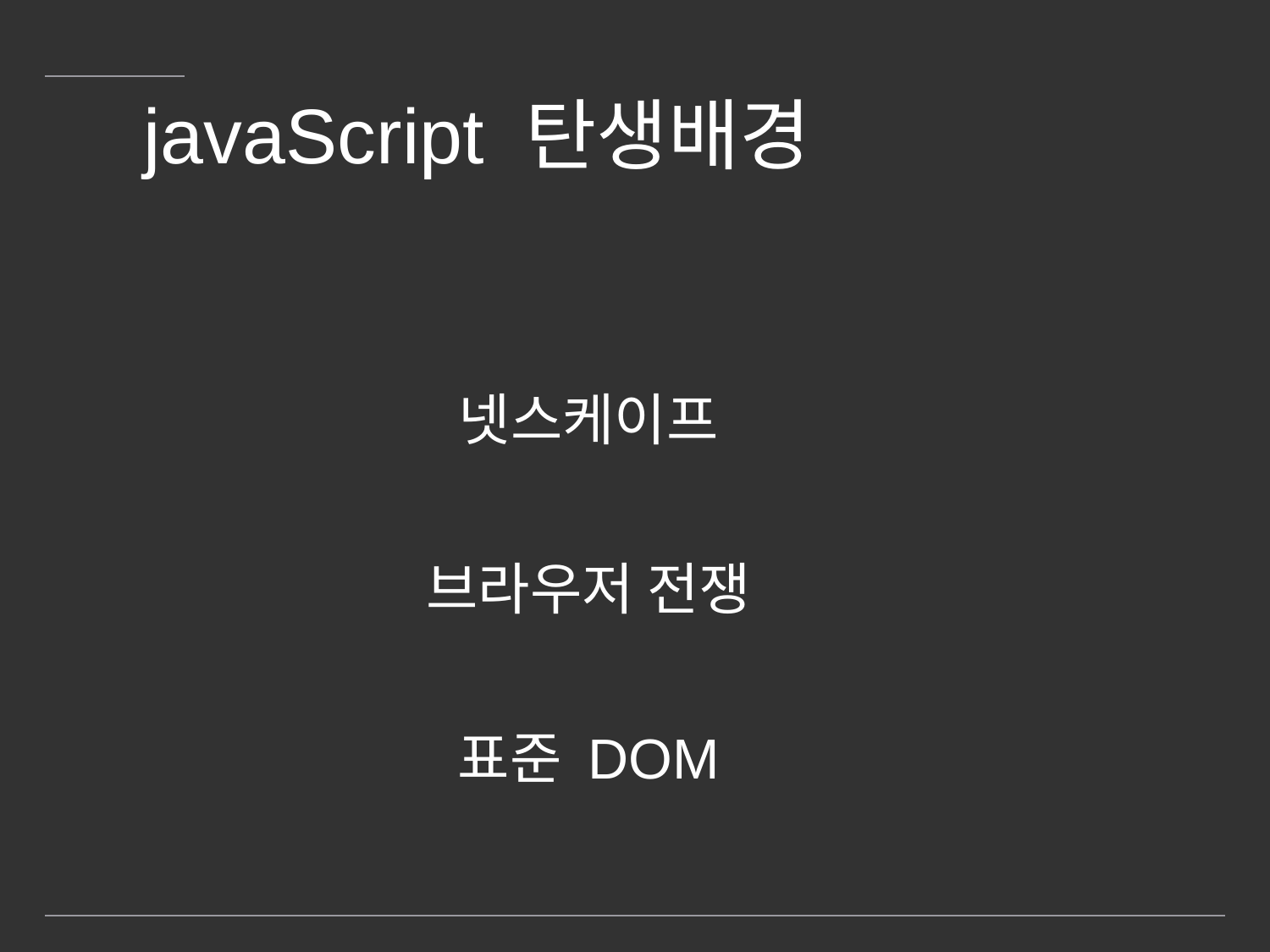

# javaScript 탄생배경
넷스케이프
브라우저 전쟁
표준 DOM